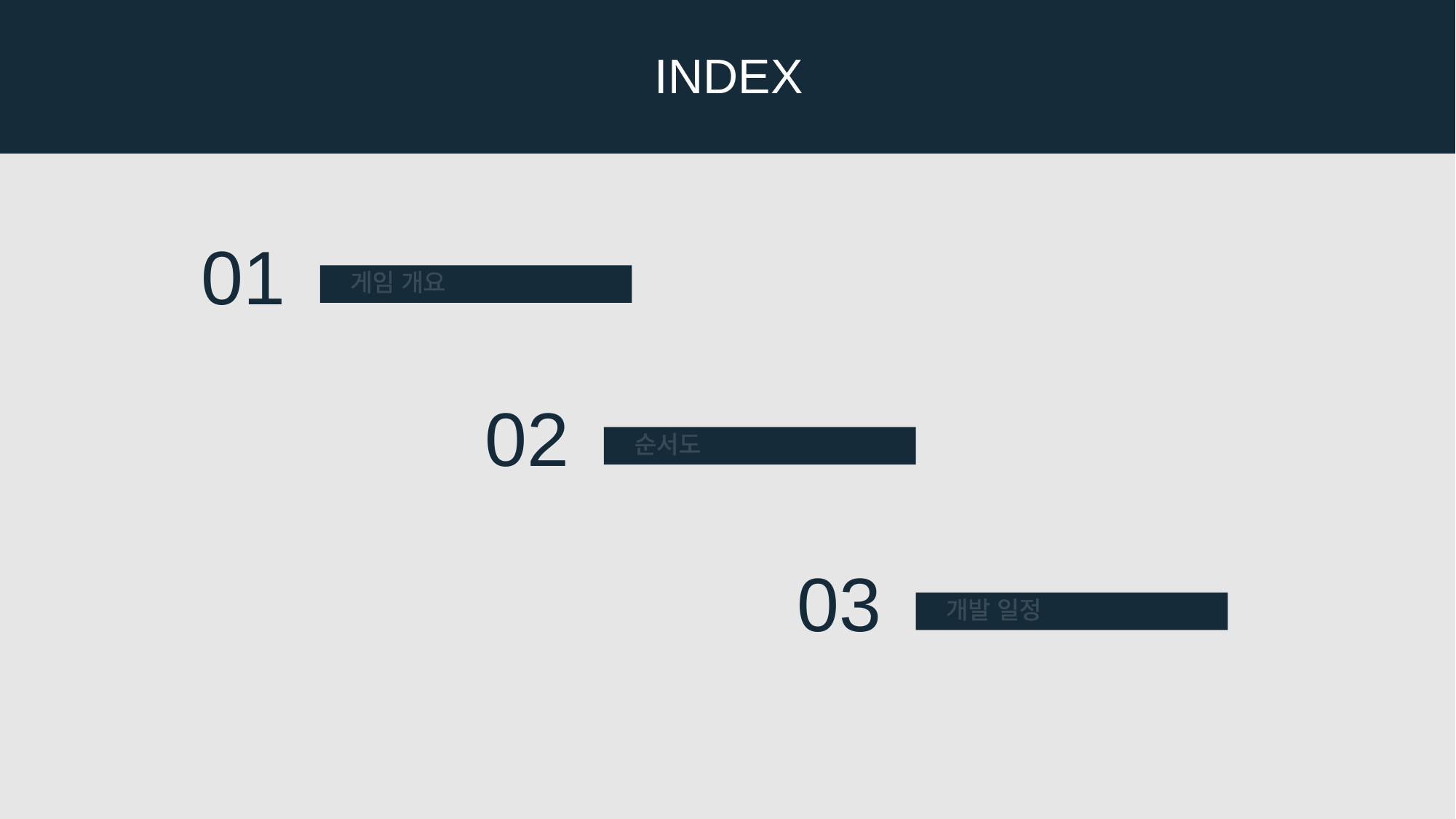

INDEX

01
게임 개요

02
순서도

03
개발 일정